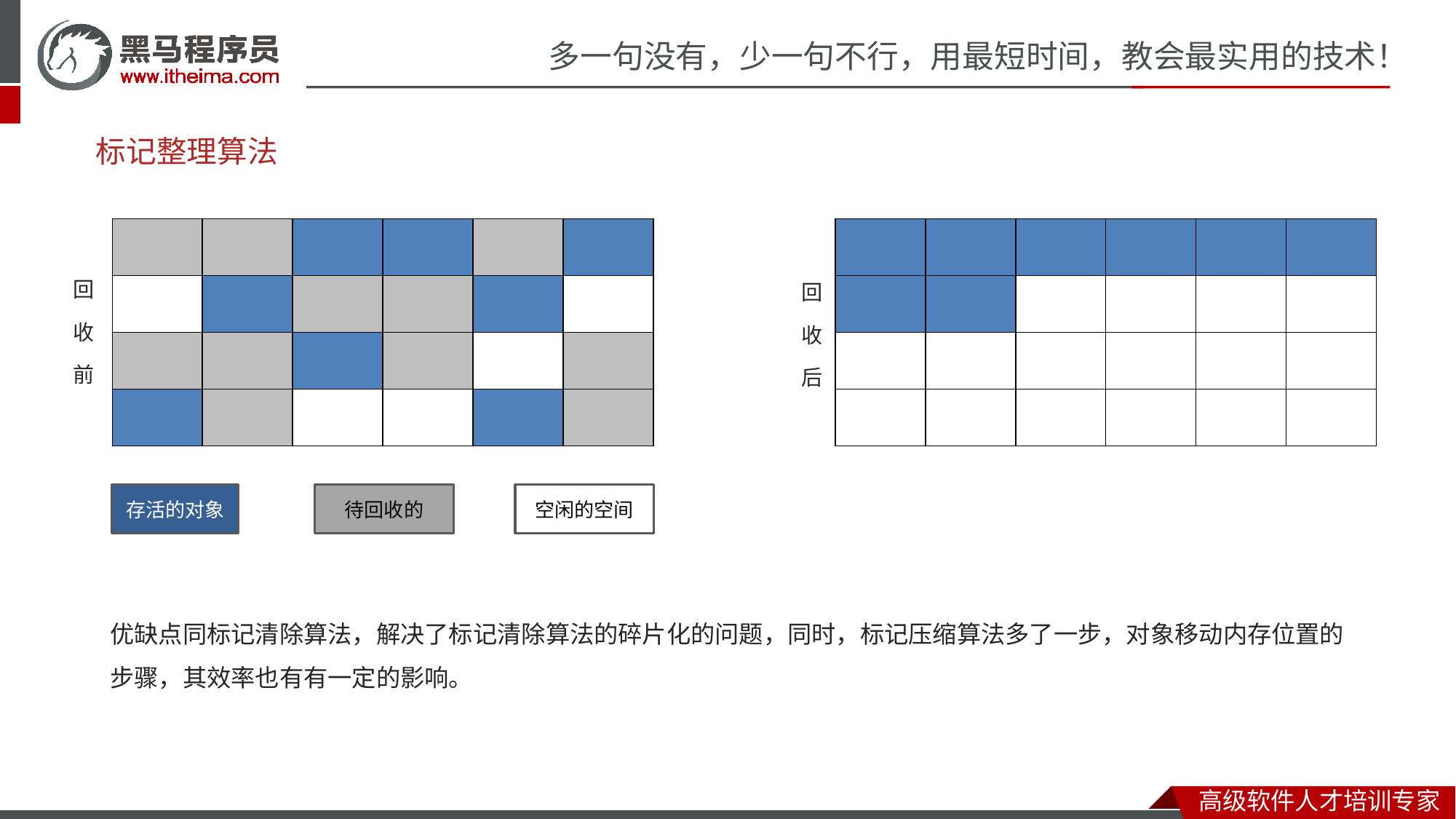

# 标记整理算法
|  |  |  |  |  |  |
| --- | --- | --- | --- | --- | --- |
|  |  |  |  |  |  |
|  |  |  |  |  |  |
|  |  |  |  |  |  |
|  |  |  |  |  |  |
| --- | --- | --- | --- | --- | --- |
|  |  |  |  |  |  |
|  |  |  |  |  |  |
|  |  |  |  |  |  |
回
收
前
回
收
后
存活的对象
待回收的
空闲的空间
优缺点同标记清除算法，解决了标记清除算法的碎片化的问题，同时，标记压缩算法多了一步，对象移动内存位置的步骤，其效率也有有一定的影响。